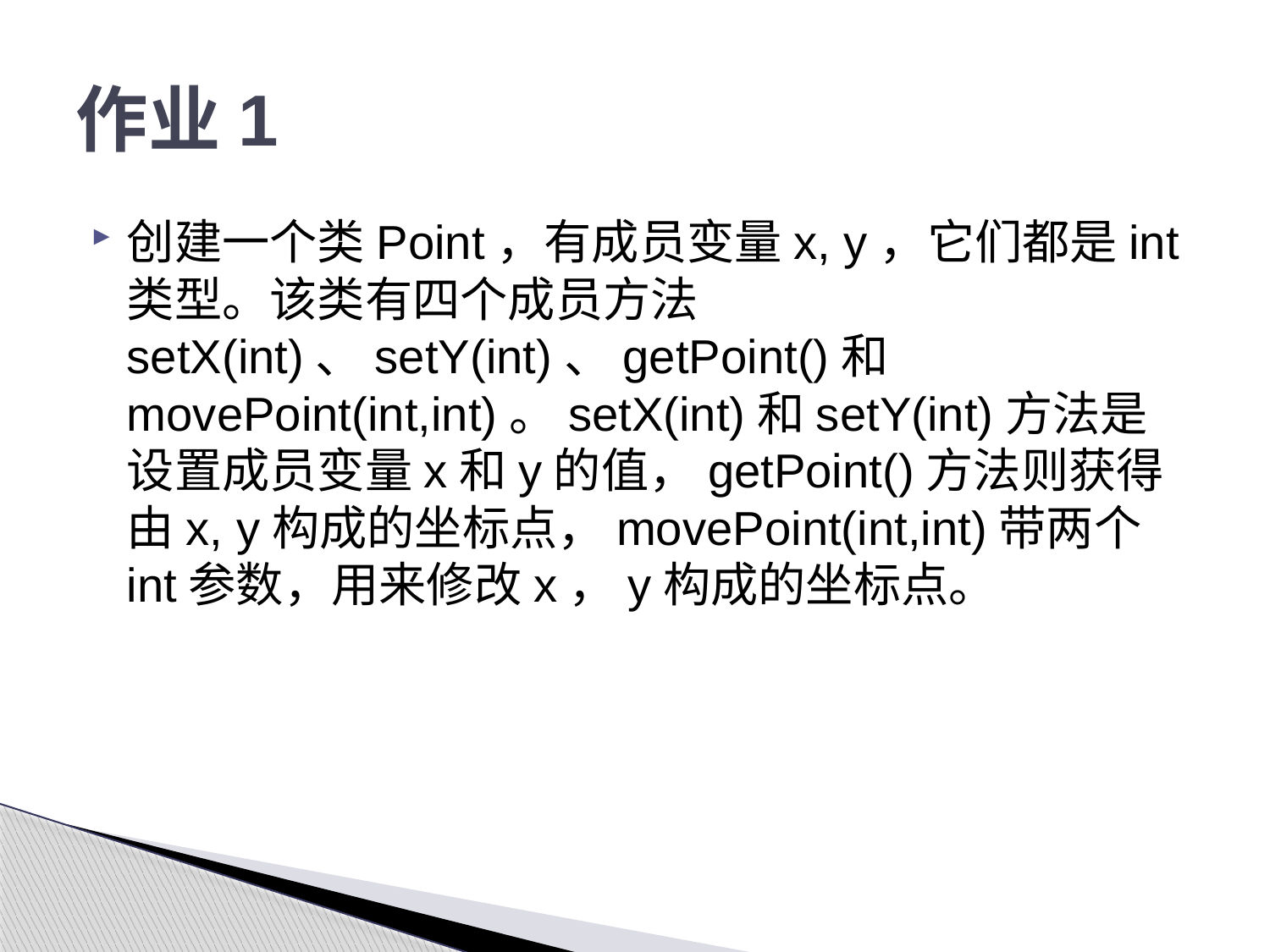

# 作业1
创建一个类Point，有成员变量x, y，它们都是int类型。该类有四个成员方法setX(int)、setY(int)、getPoint()和movePoint(int,int)。setX(int)和setY(int)方法是设置成员变量x和y的值，getPoint()方法则获得由x, y构成的坐标点，movePoint(int,int)带两个int参数，用来修改x，y构成的坐标点。